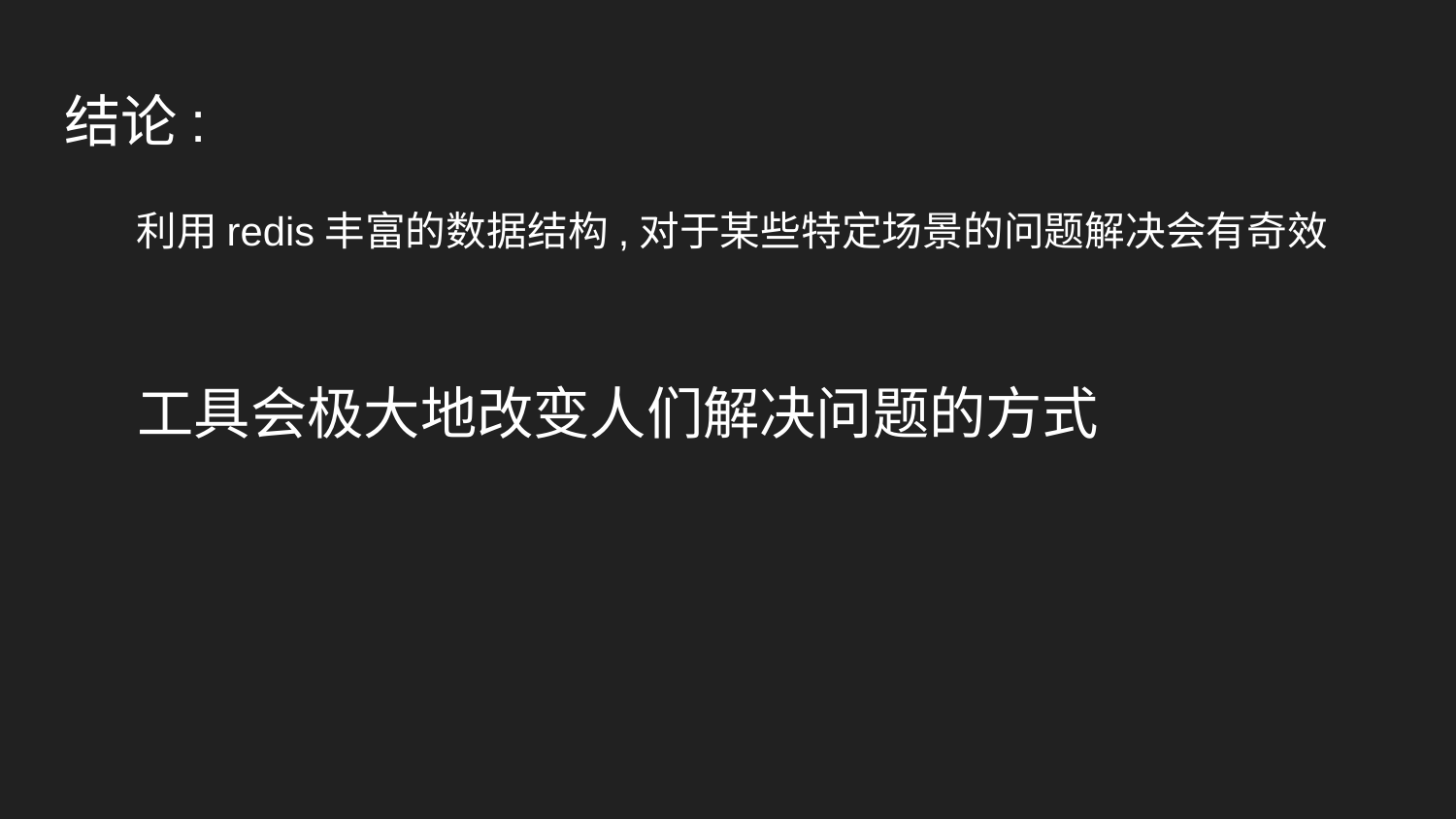

# 结论:
利用redis丰富的数据结构,对于某些特定场景的问题解决会有奇效
工具会极大地改变人们解决问题的方式